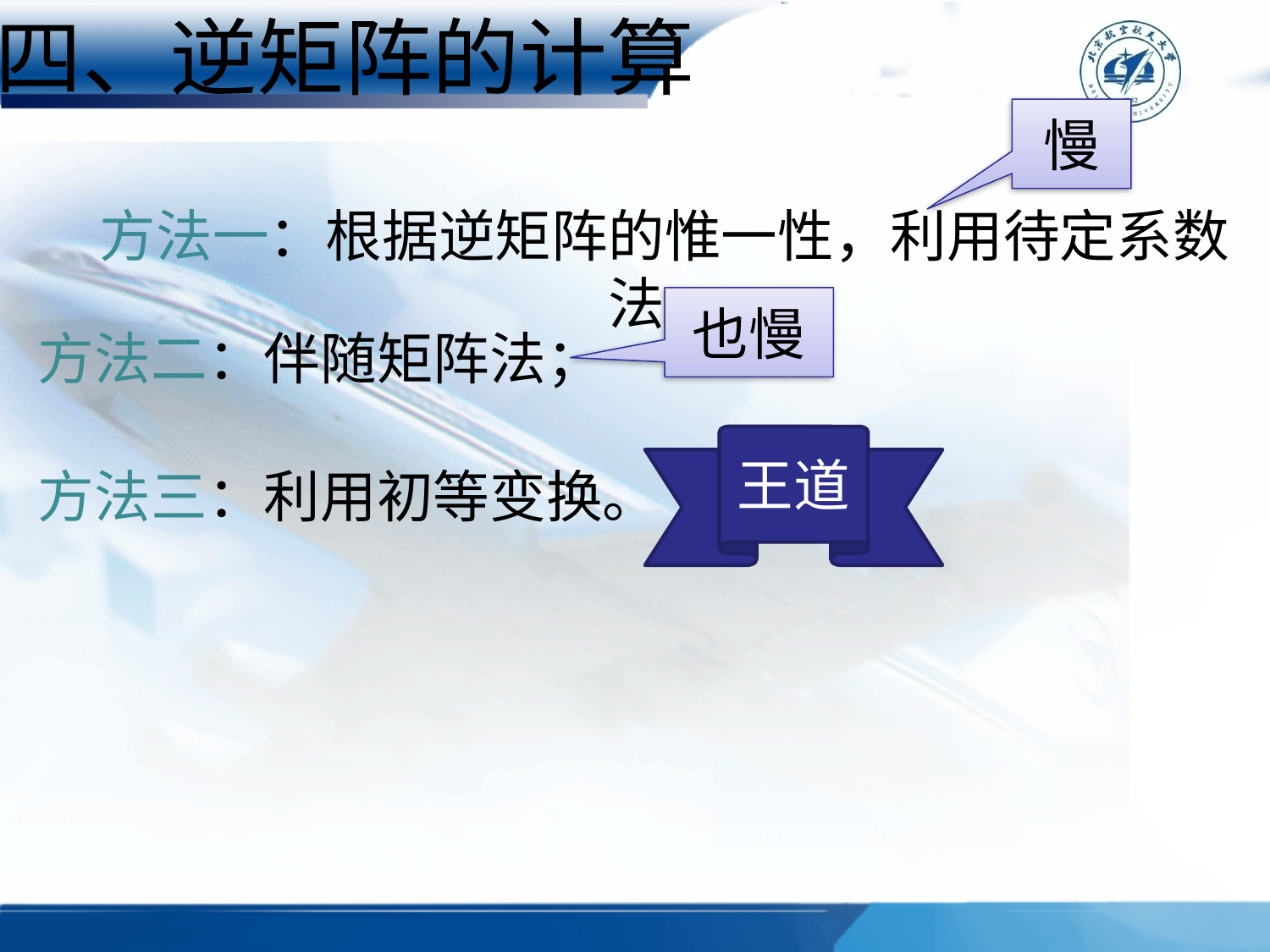

四、逆矩阵的计算
慢
方法一：根据逆矩阵的惟一性，利用待定系数法；
也慢
方法二：伴随矩阵法；
王道
方法三：利用初等变换。